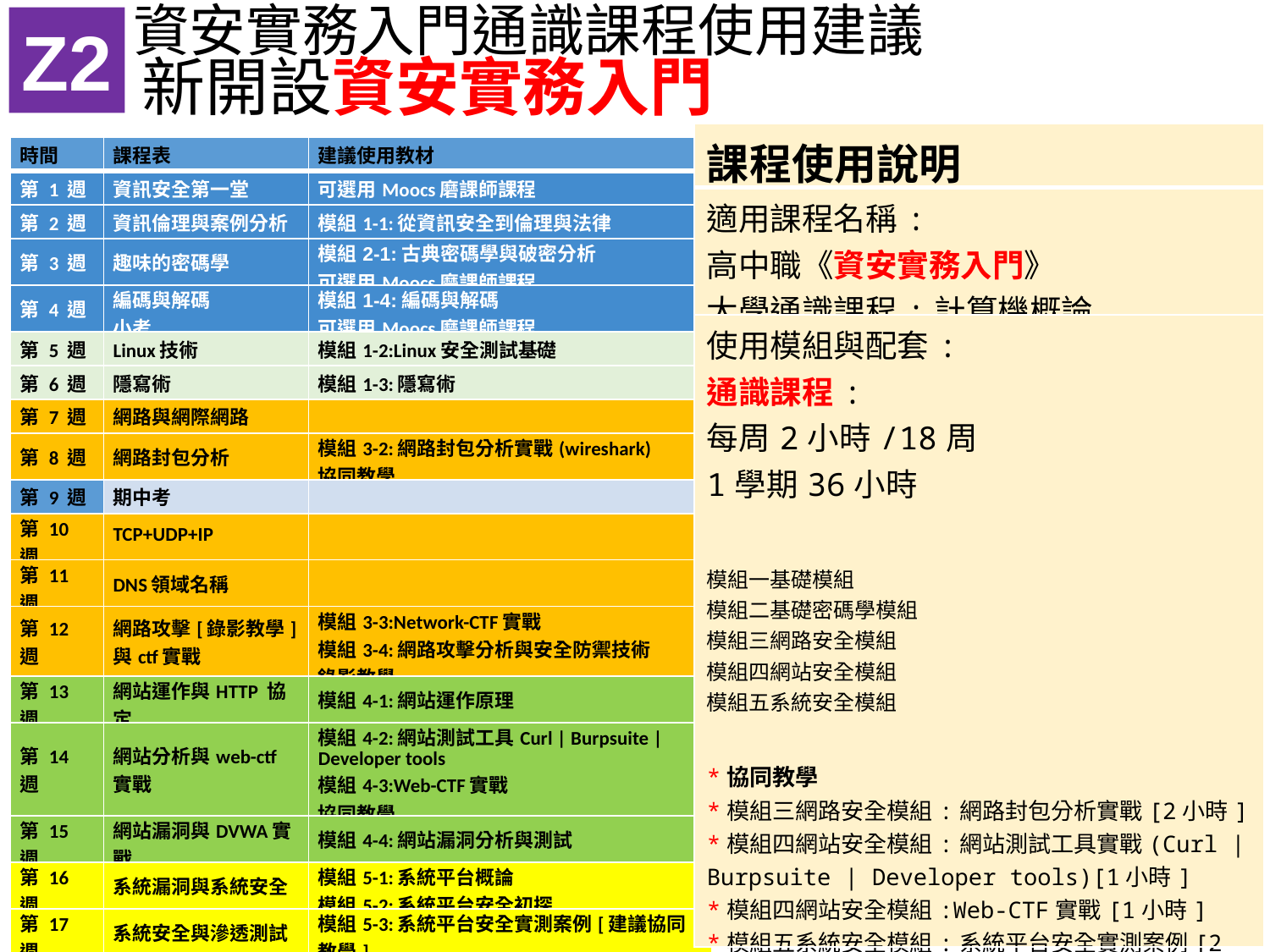

資安實務入門通識課程使用建議
Z2
# 新開設資安實務入門
| 課程使用說明 |
| --- |
| 適用課程名稱: 高中職《資安實務入門》 大學通識課程:計算機概論 |
| 使用模組與配套: 通識課程: 每周2小時/18周 1學期36小時 模組一基礎模組 模組二基礎密碼學模組 模組三網路安全模組 模組四網站安全模組 模組五系統安全模組 \*協同教學 \*模組三網路安全模組:網路封包分析實戰[2小時] \*模組四網站安全模組:網站測試工具實戰(Curl | Burpsuite | Developer tools)[1小時] \*模組四網站安全模組:Web-CTF實戰[1小時] \*模組五系統安全模組:系統平台安全實測案例[2小時] 配合MyFirstSecurity CTF平台解題 |
| 時間 | 課程表 | 建議使用教材 |
| --- | --- | --- |
| 第 1 週 | 資訊安全第一堂 | 可選用Moocs磨課師課程 |
| 第 2 週 | 資訊倫理與案例分析 | 模組1-1:從資訊安全到倫理與法律 |
| 第 3 週 | 趣味的密碼學 | 模組2-1:古典密碼學與破密分析 可選用Moocs磨課師課程 |
| 第 4 週 | 編碼與解碼 小考 | 模組1-4:編碼與解碼 可選用Moocs磨課師課程 |
| 第 5 週 | Linux技術 | 模組1-2:Linux安全測試基礎 |
| 第 6 週 | 隱寫術 | 模組1-3:隱寫術 |
| 第 7 週 | 網路與網際網路 |  |
| 第 8 週 | 網路封包分析 | 模組3-2:網路封包分析實戰(wireshark) 協同教學 |
| 第 9 週 | 期中考 |  |
| 第 10 週 | TCP+UDP+IP |  |
| 第 11 週 | DNS領域名稱 |  |
| 第 12 週 | 網路攻擊[錄影教學] 與ctf實戰 | 模組3-3:Network-CTF實戰 模組3-4:網路攻擊分析與安全防禦技術 錄影教學 |
| 第 13 週 | 網站運作與HTTP 協定 | 模組4-1:網站運作原理 |
| 第 14 週 | 網站分析與web-ctf實戰 | 模組4-2:網站測試工具Curl | Burpsuite | Developer tools 模組4-3:Web-CTF實戰 協同教學 |
| 第 15 週 | 網站漏洞與DVWA實戰 | 模組4-4:網站漏洞分析與測試 |
| 第 16 週 | 系統漏洞與系統安全 | 模組5-1:系統平台概論 模組5-2:系統平台安全初探 |
| 第 17 週 | 系統安全與滲透測試 | 模組5-3:系統平台安全實測案例[建議協同教學] |
| 第 18 週 | 期末考 |  |